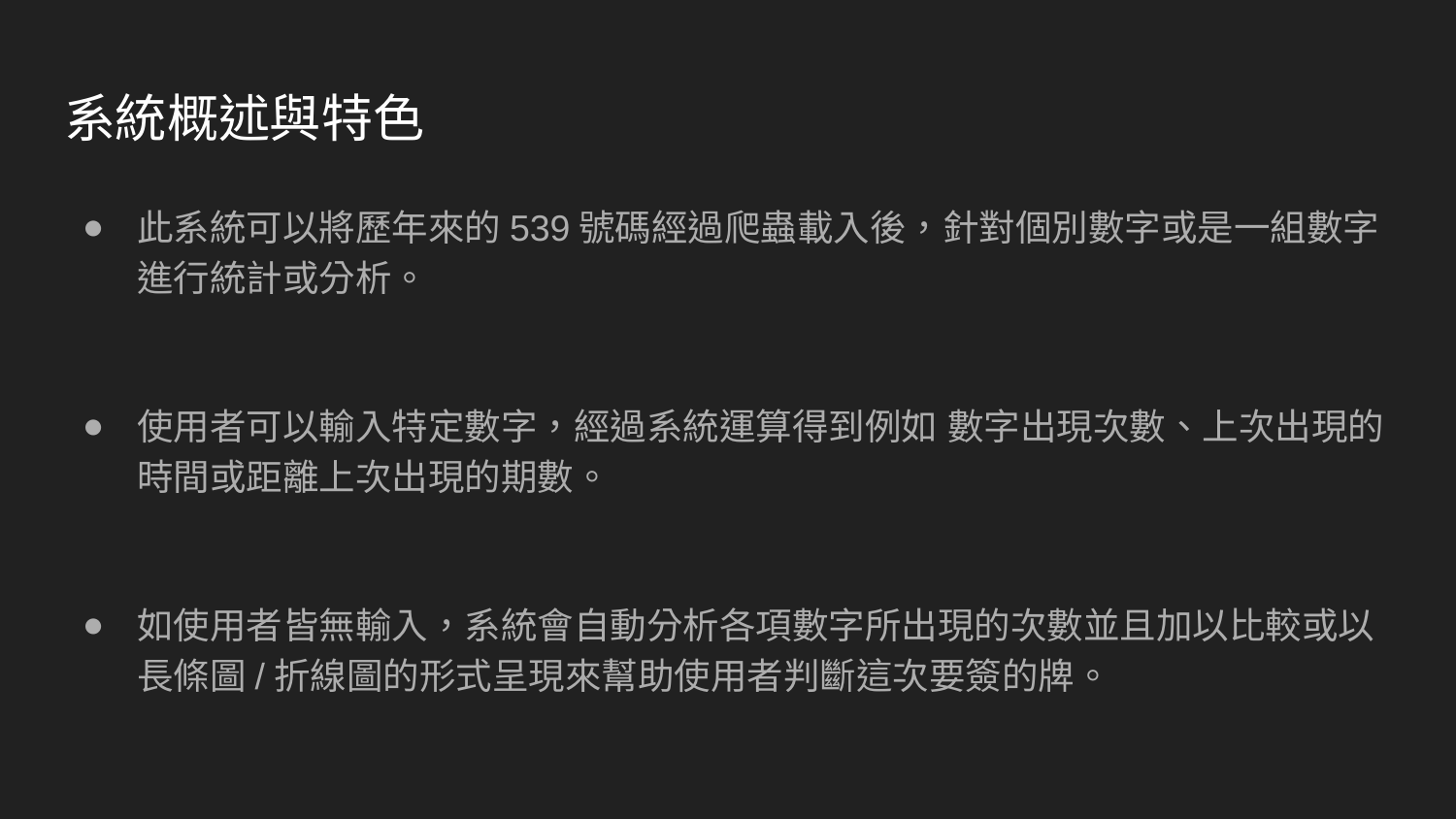

# 系統概述與特色
此系統可以將歷年來的539號碼經過爬蟲載入後，針對個別數字或是一組數字進行統計或分析。

使用者可以輸入特定數字，經過系統運算得到例如 數字出現次數、上次出現的時間或距離上次出現的期數。

如使用者皆無輸入，系統會自動分析各項數字所出現的次數並且加以比較或以長條圖/折線圖的形式呈現來幫助使用者判斷這次要簽的牌。